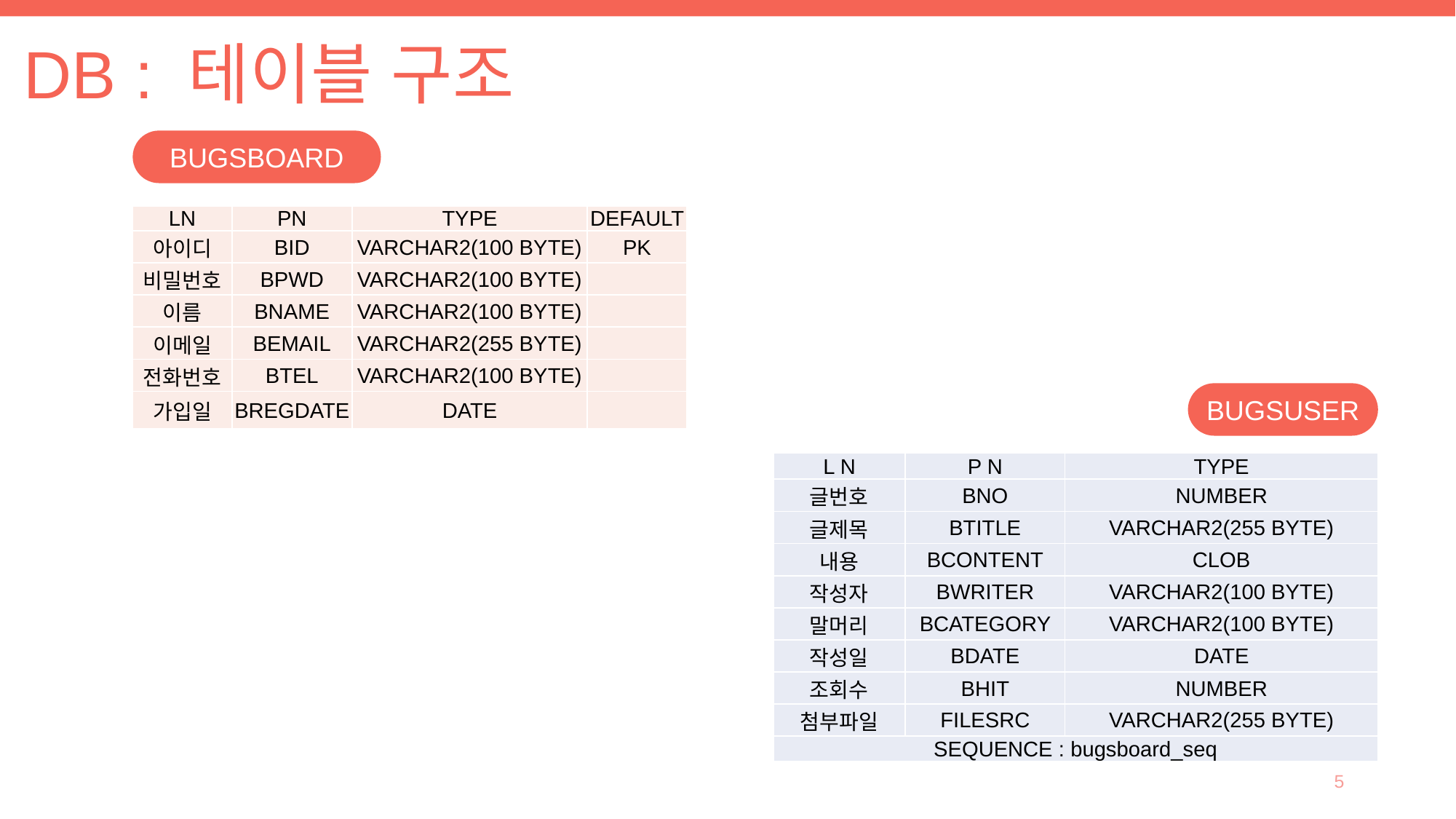

# DB : 테이블 구조
BUGSBOARD
| LN | PN | TYPE | DEFAULT |
| --- | --- | --- | --- |
| 아이디 | BID | VARCHAR2(100 BYTE) | PK |
| 비밀번호 | BPWD | VARCHAR2(100 BYTE) |  |
| 이름 | BNAME | VARCHAR2(100 BYTE) |  |
| 이메일 | BEMAIL | VARCHAR2(255 BYTE) |  |
| 전화번호 | BTEL | VARCHAR2(100 BYTE) |  |
| 가입일 | BREGDATE | DATE |  |
BUGSUSER
| L N | P N | TYPE |
| --- | --- | --- |
| 글번호 | BNO | NUMBER |
| 글제목 | BTITLE | VARCHAR2(255 BYTE) |
| 내용 | BCONTENT | CLOB |
| 작성자 | BWRITER | VARCHAR2(100 BYTE) |
| 말머리 | BCATEGORY | VARCHAR2(100 BYTE) |
| 작성일 | BDATE | DATE |
| 조회수 | BHIT | NUMBER |
| 첨부파일 | FILESRC | VARCHAR2(255 BYTE) |
| SEQUENCE : bugsboard\_seq |  |  |
5